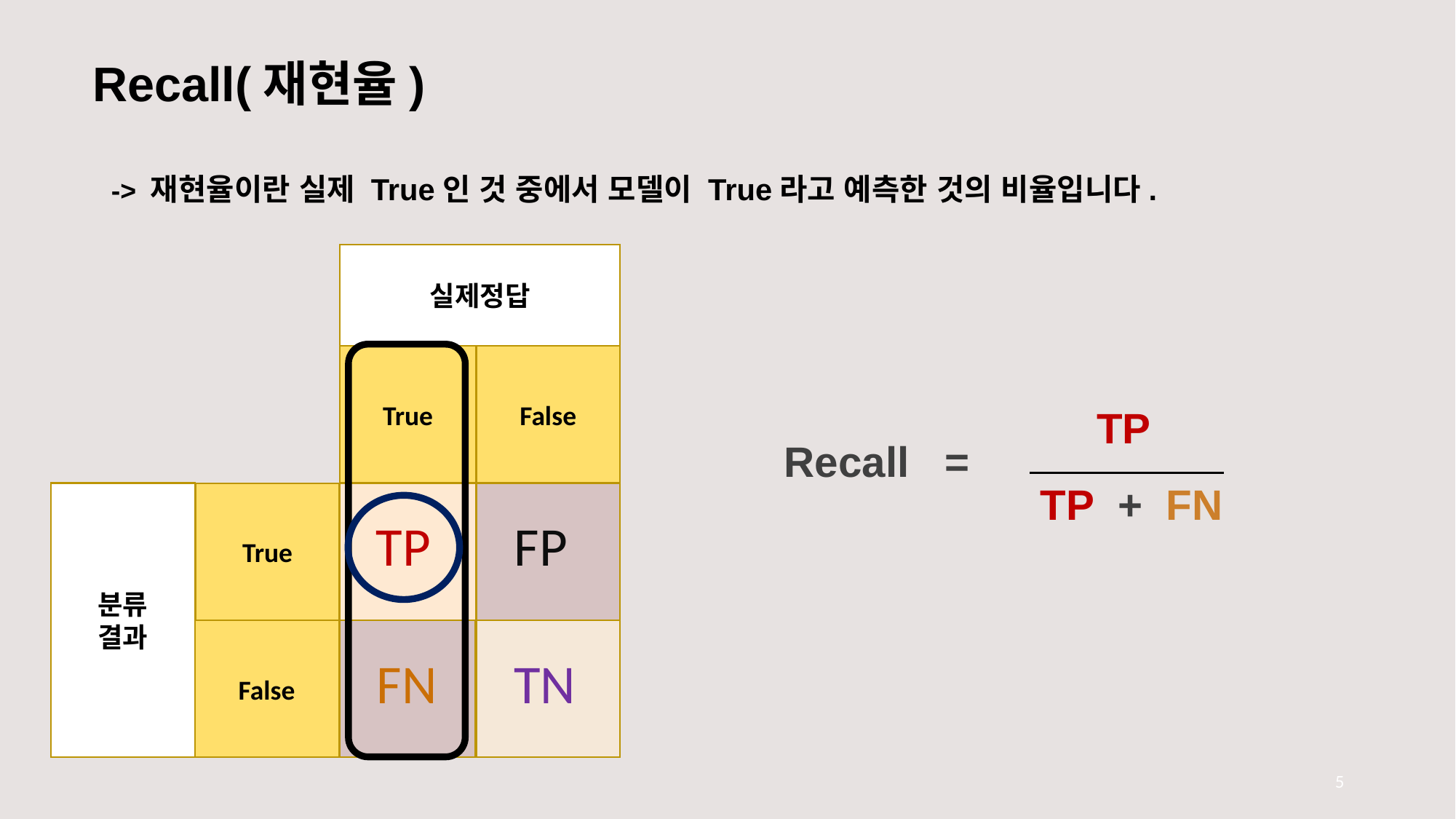

Recall(재현율)

    -> 재현율이란 실제 True인 것 중에서 모델이 True라고 예측한 것의 비율입니다.
실제정답
True
False
분류
결과
True

TP
FP
False

FN
TN
TP
Recall   =
TP  +  FN

5